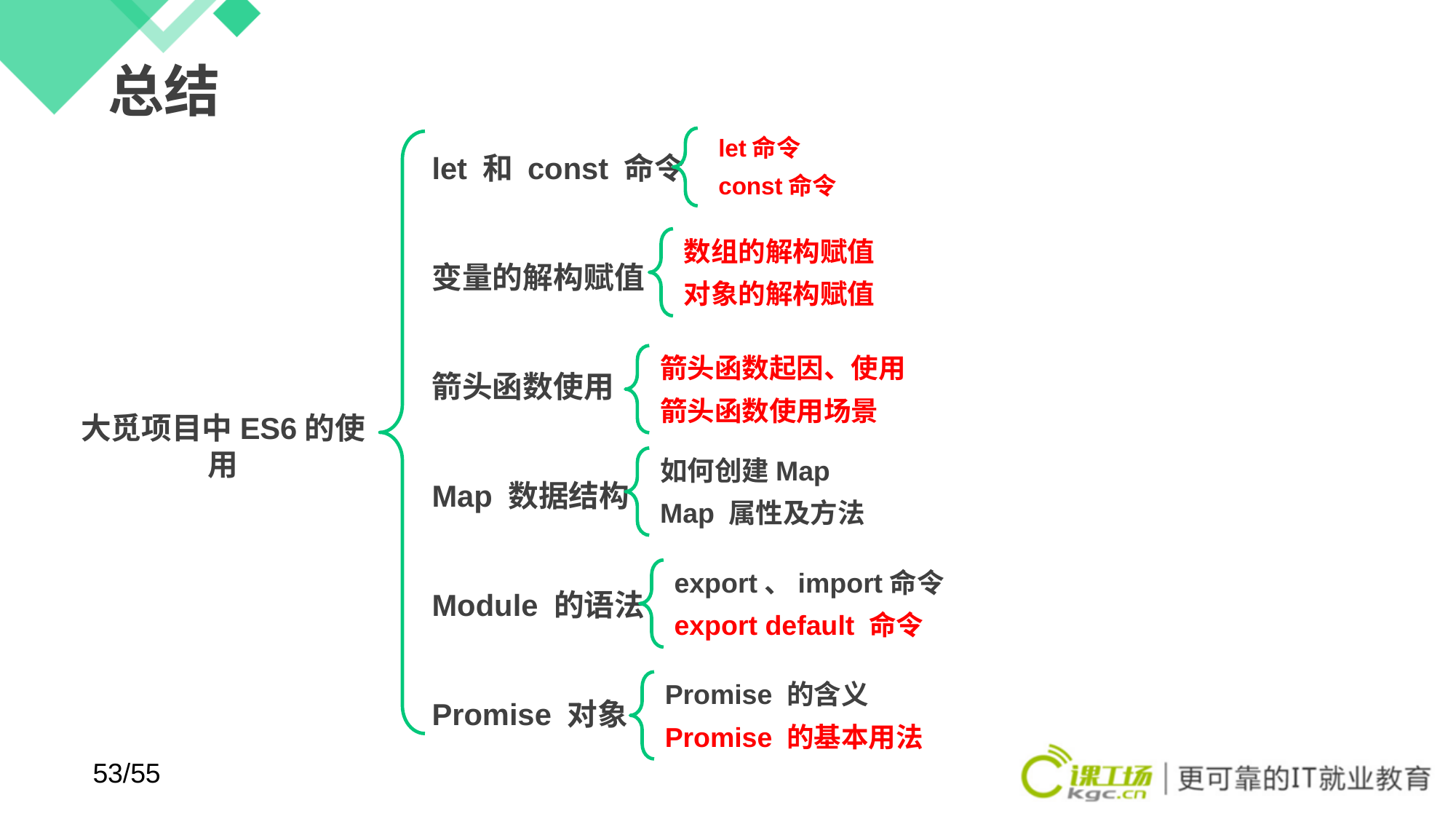

# 总结
let命令
const命令

let 和 const 命令

变量的解构赋值

箭头函数使用

Map 数据结构

Module 的语法

Promise 对象
数组的解构赋值
对象的解构赋值

箭头函数起因、使用
箭头函数使用场景

大觅项目中ES6的使用
如何创建Map
Map 属性及方法

export、import命令
export default 命令

Promise 的含义
Promise 的基本用法